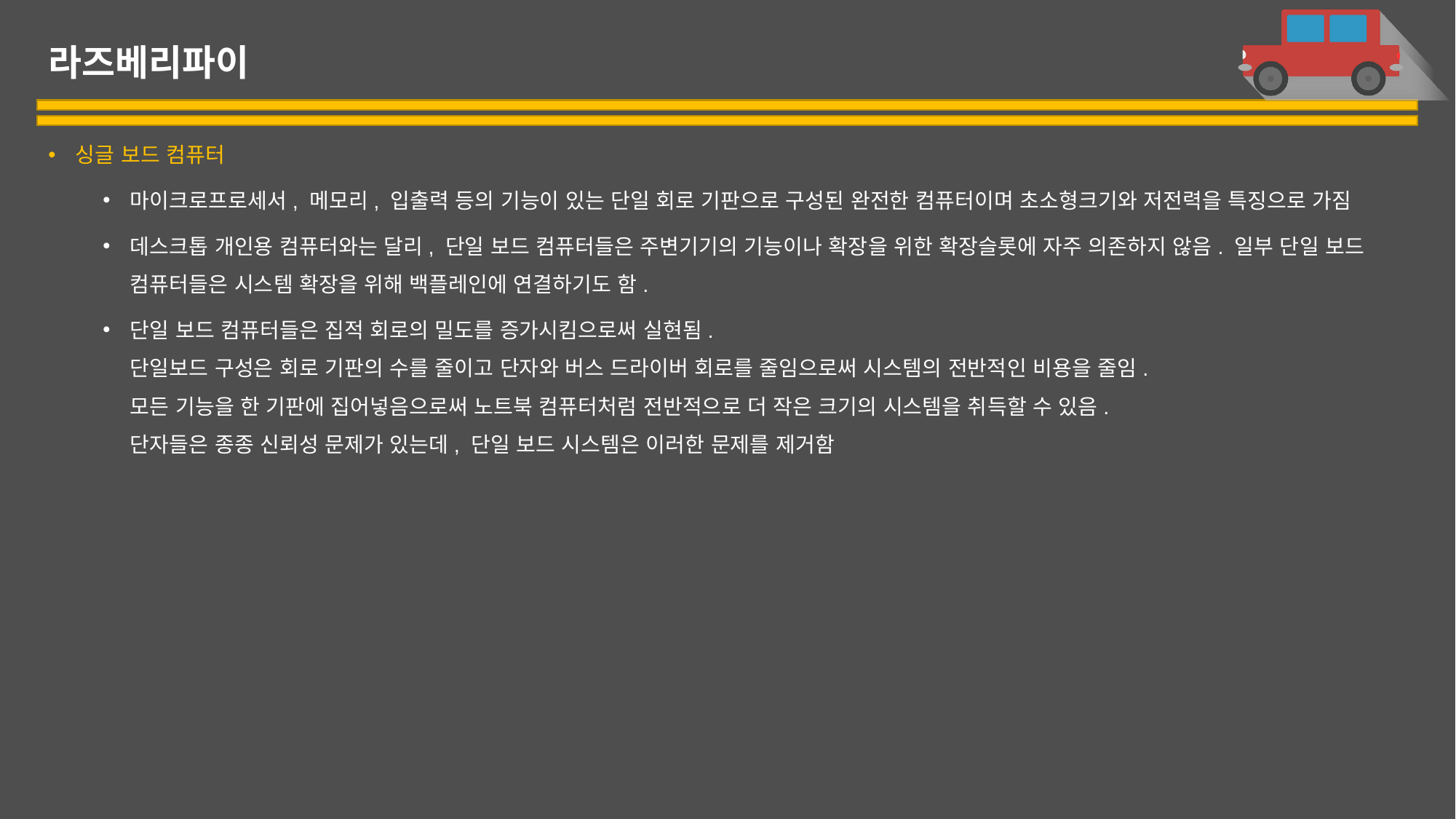

# 라즈베리파이
싱글 보드 컴퓨터
마이크로프로세서, 메모리, 입출력 등의 기능이 있는 단일 회로 기판으로 구성된 완전한 컴퓨터이며 초소형크기와 저전력을 특징으로 가짐
데스크톱 개인용 컴퓨터와는 달리, 단일 보드 컴퓨터들은 주변기기의 기능이나 확장을 위한 확장슬롯에 자주 의존하지 않음. 일부 단일 보드 컴퓨터들은 시스템 확장을 위해 백플레인에 연결하기도 함.
단일 보드 컴퓨터들은 집적 회로의 밀도를 증가시킴으로써 실현됨.
단일보드 구성은 회로 기판의 수를 줄이고 단자와 버스 드라이버 회로를 줄임으로써 시스템의 전반적인 비용을 줄임.
모든 기능을 한 기판에 집어넣음으로써 노트북 컴퓨터처럼 전반적으로 더 작은 크기의 시스템을 취득할 수 있음.
단자들은 종종 신뢰성 문제가 있는데, 단일 보드 시스템은 이러한 문제를 제거함